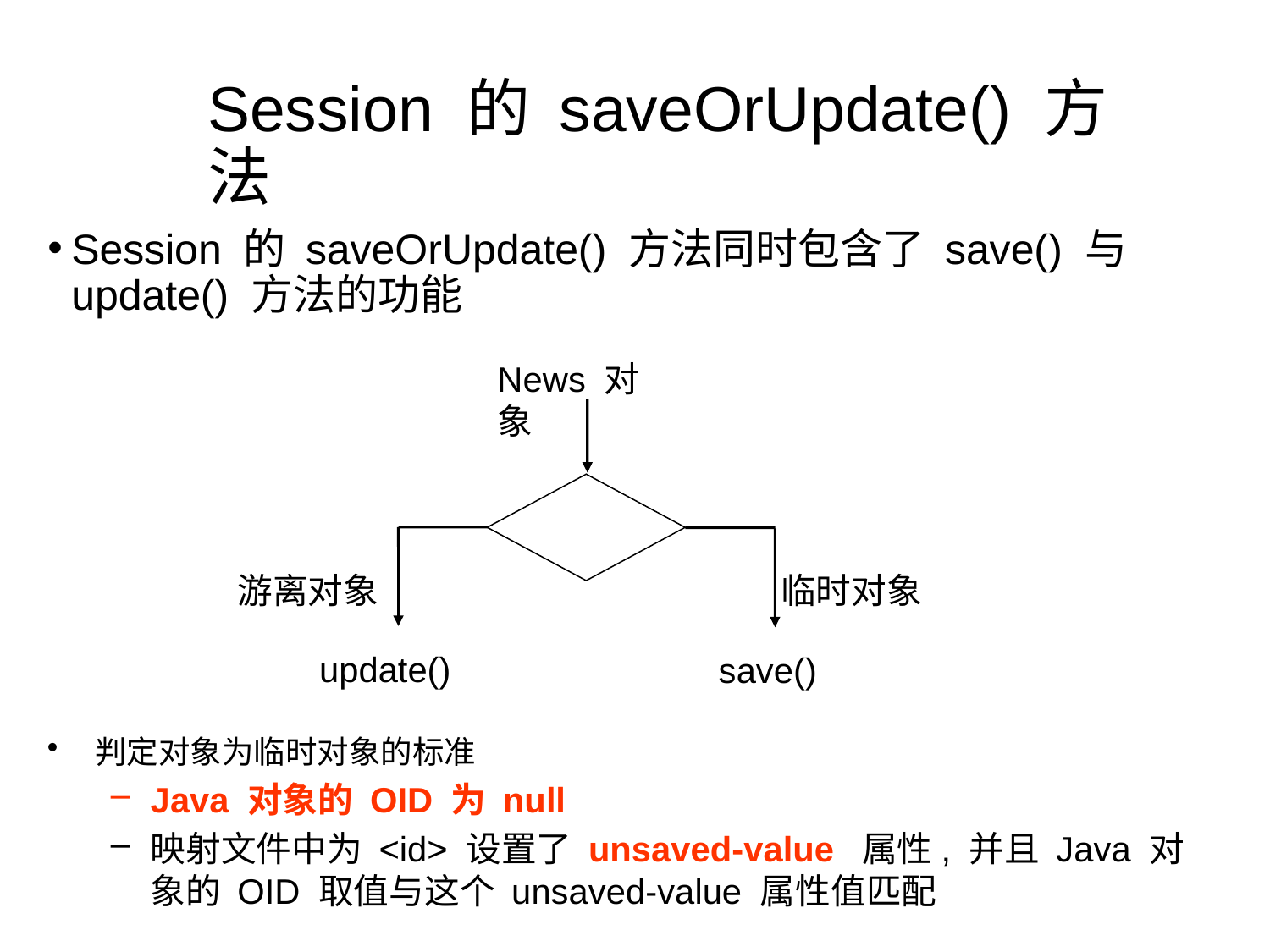

# Session 的 saveOrUpdate() 方法
Session 的 saveOrUpdate() 方法同时包含了 save() 与 update() 方法的功能
News 对象

游离对象
临时对象
update()
save()
判定对象为临时对象的标准
Java 对象的 OID 为 null
映射文件中为 <id> 设置了 unsaved-value  属性, 并且 Java 对象的 OID 取值与这个 unsaved-value 属性值匹配